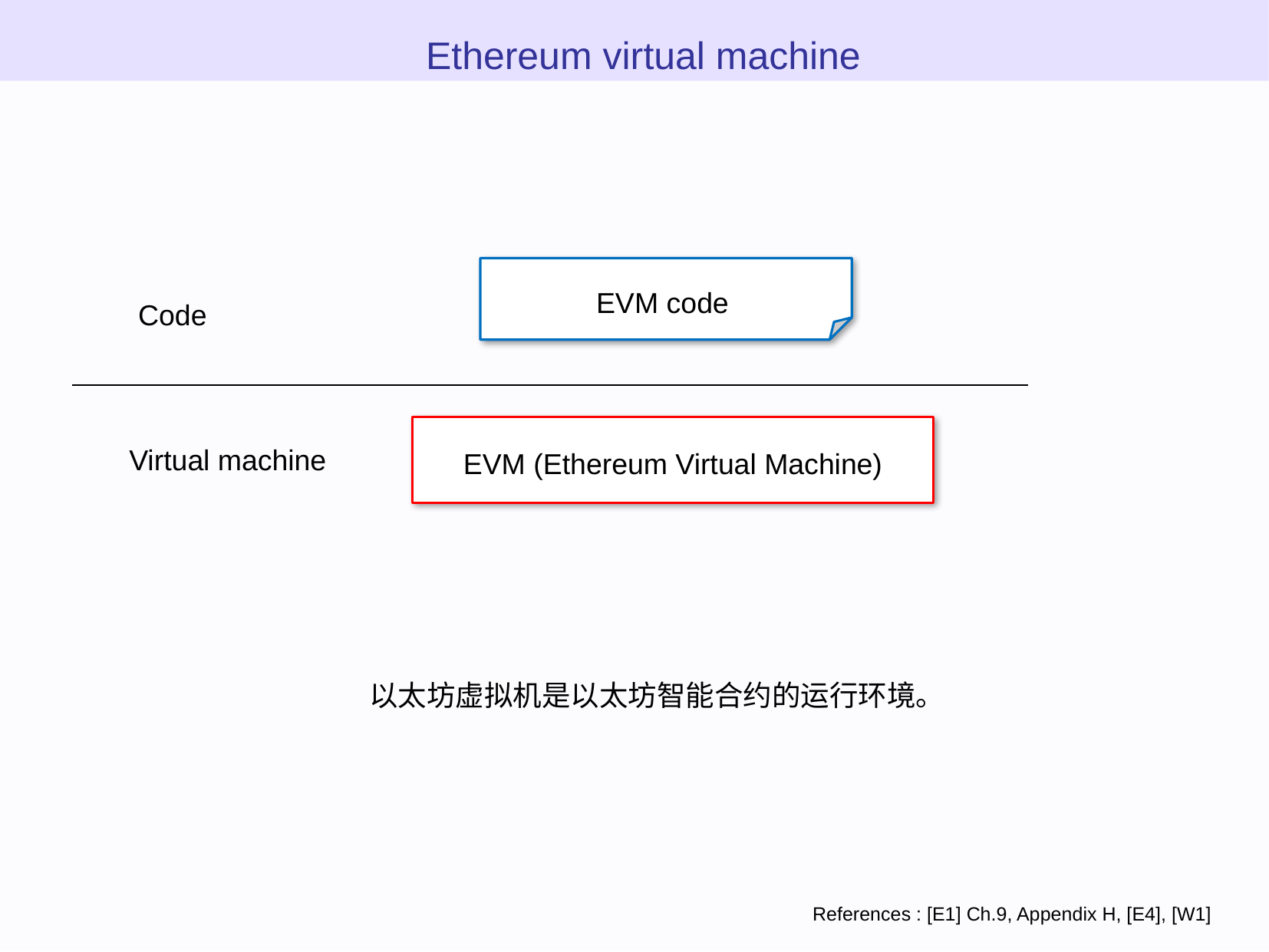

Ethereum virtual machine

EVM code
Code
EVM (Ethereum Virtual Machine)
Virtual machine
以太坊虚拟机是以太坊智能合约的运行环境。
References : [E1] Ch.9, Appendix H, [E4], [W1]